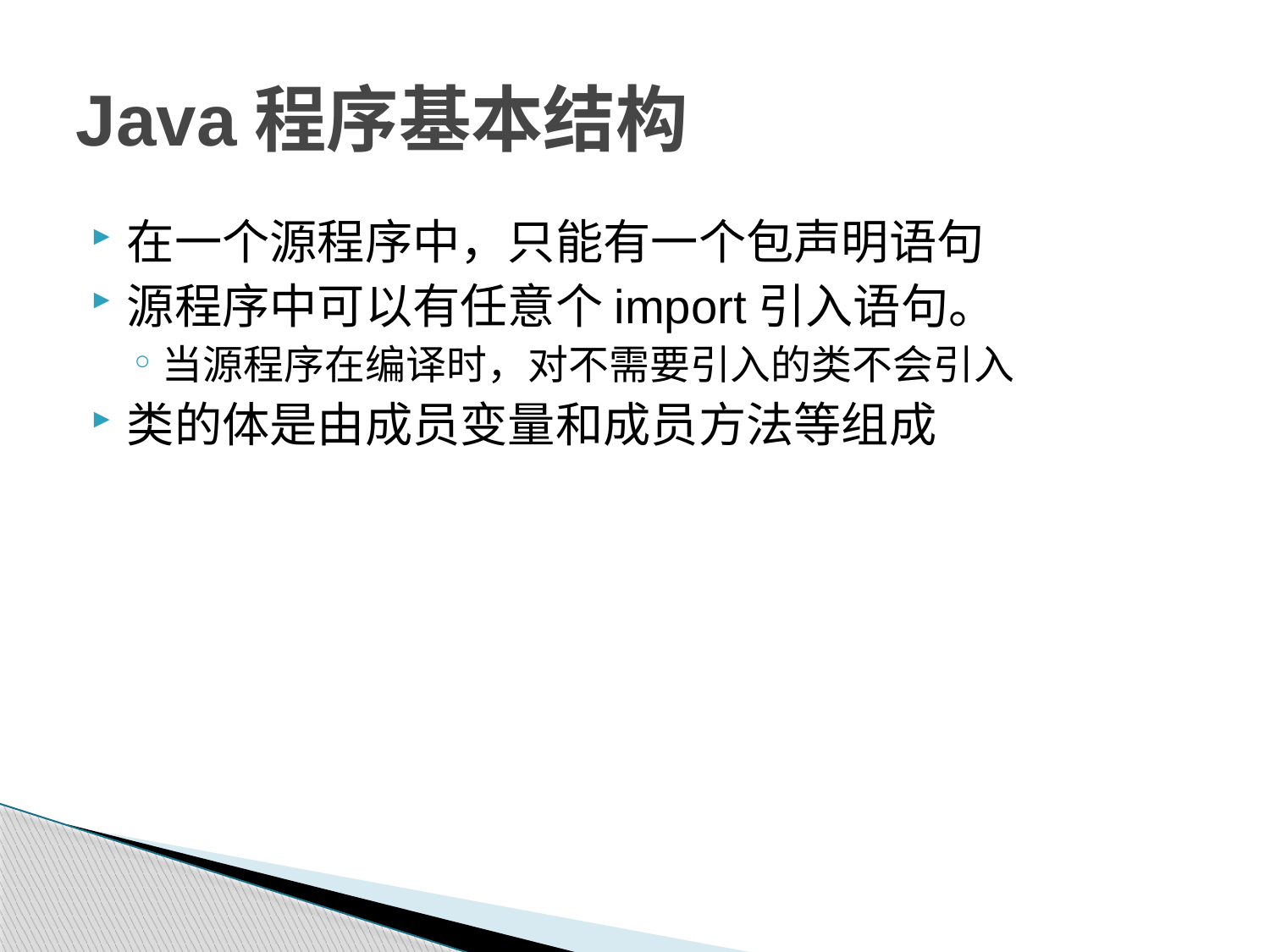

# Java程序基本结构
在一个源程序中，只能有一个包声明语句
源程序中可以有任意个import引入语句。
当源程序在编译时，对不需要引入的类不会引入
类的体是由成员变量和成员方法等组成